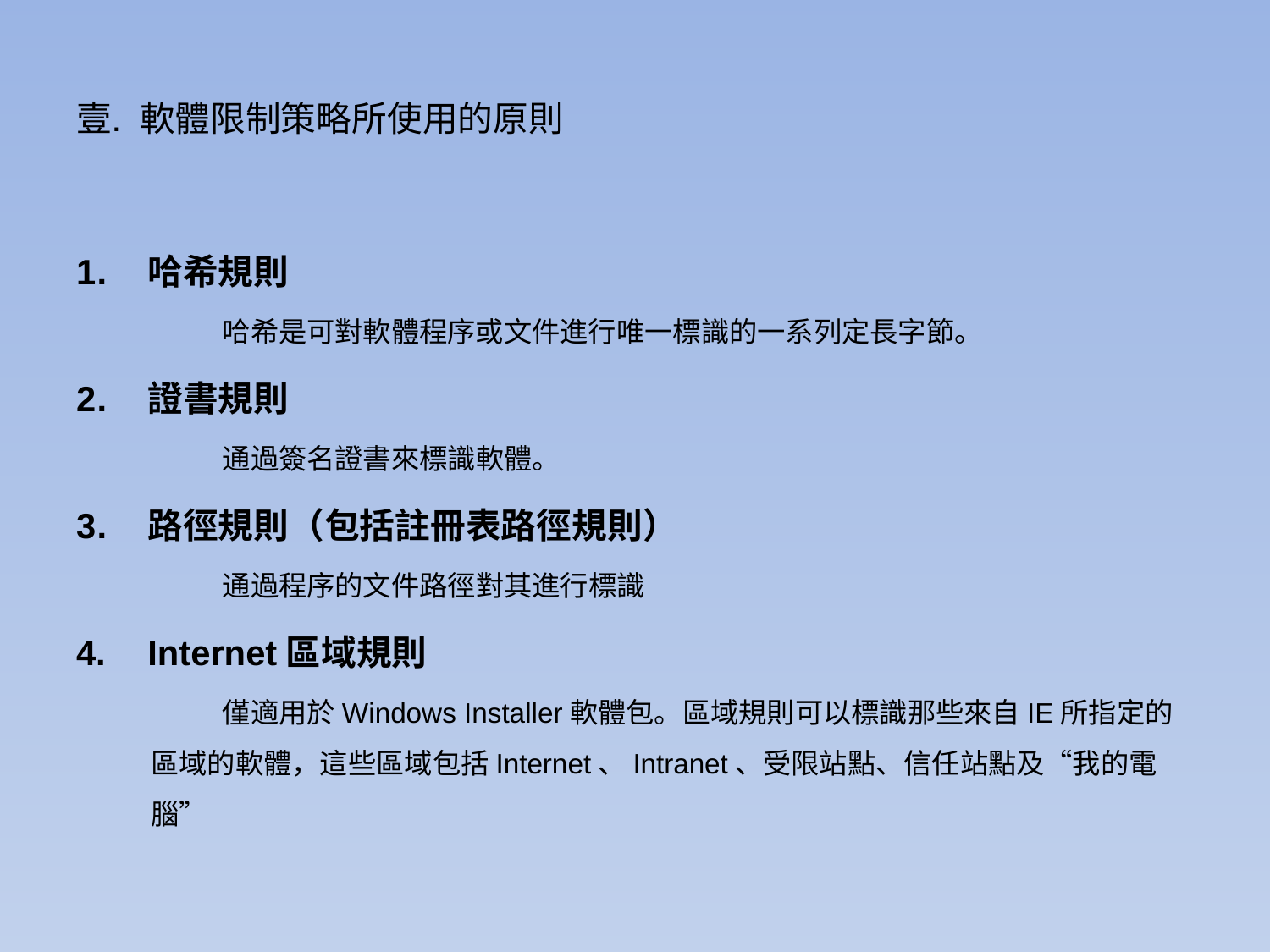

# 軟體限制策略所使用的原則
哈希規則
哈希是可對軟體程序或文件進行唯一標識的一系列定長字節。
證書規則
通過簽名證書來標識軟體。
路徑規則（包括註冊表路徑規則）
通過程序的文件路徑對其進行標識
Internet區域規則
僅適用於Windows Installer軟體包。區域規則可以標識那些來自IE所指定的區域的軟體，這些區域包括Internet、Intranet、受限站點、信任站點及“我的電腦”